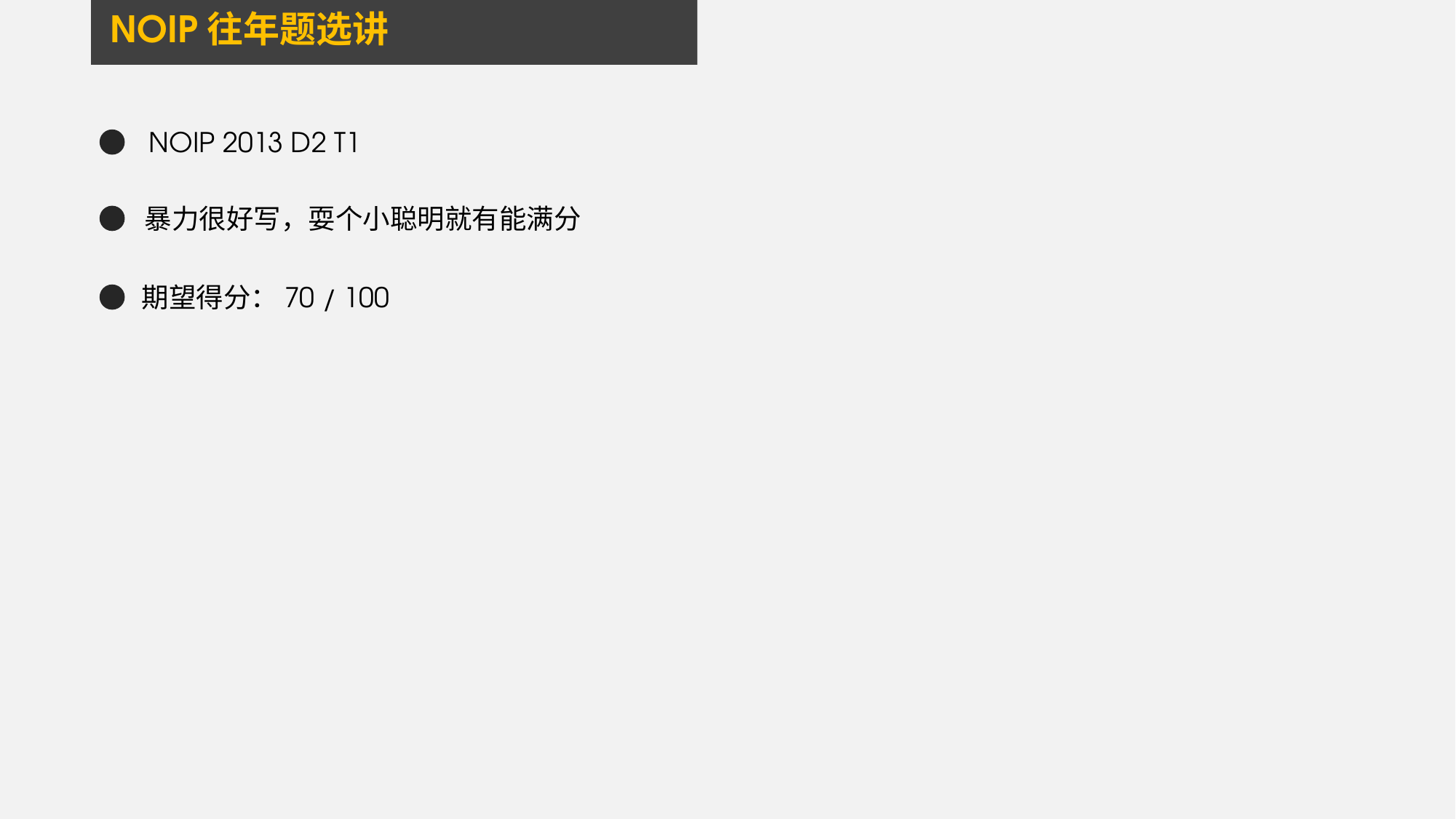

NOIP往年题选讲
NOIP 2013 D2 T1

暴力很好写，耍个小聪明就有能满分

期望得分：70 / 100